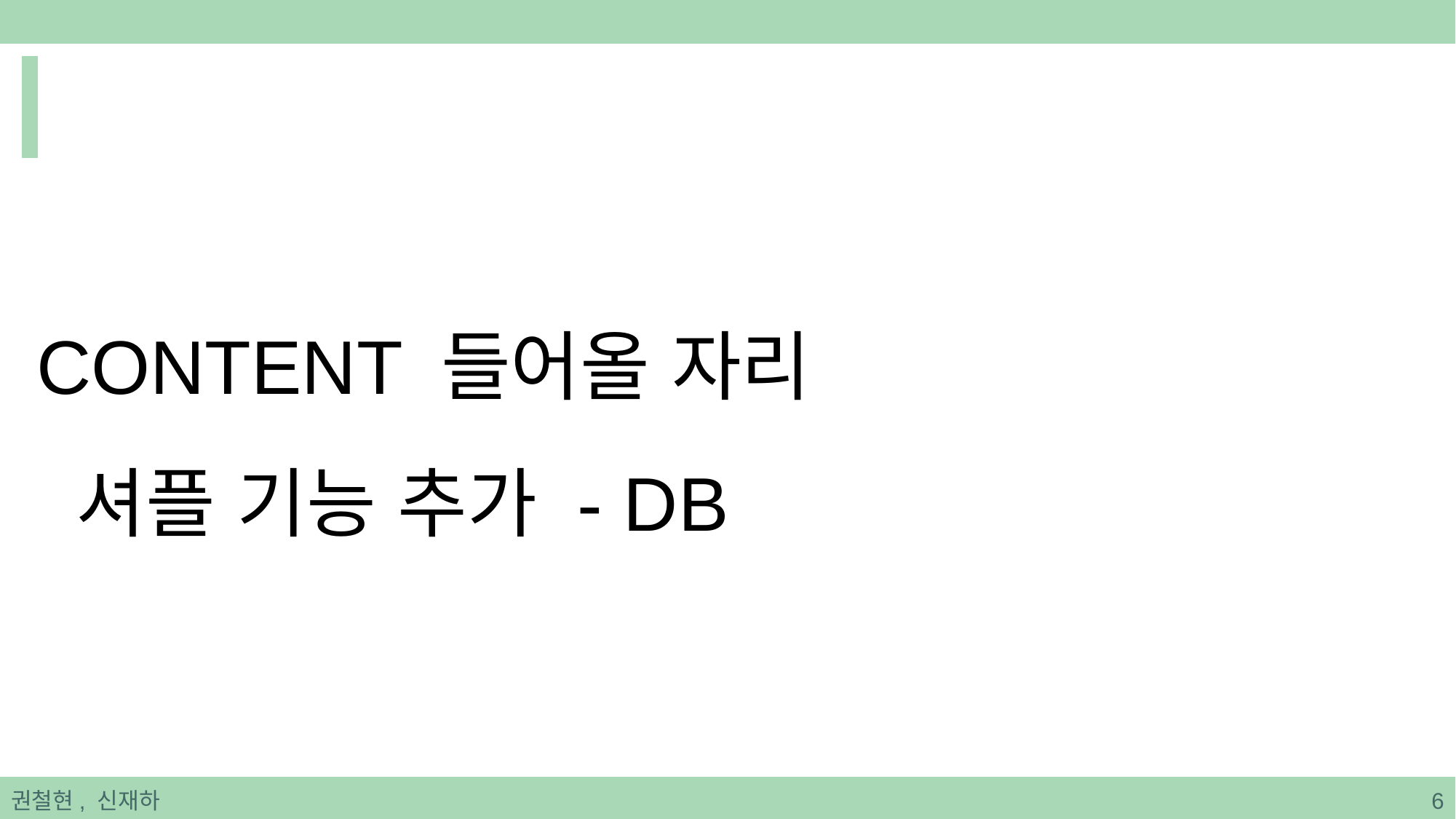

#

CONTENT 들어올 자리
 셔플 기능 추가 - DB
권철현, 신재하
6